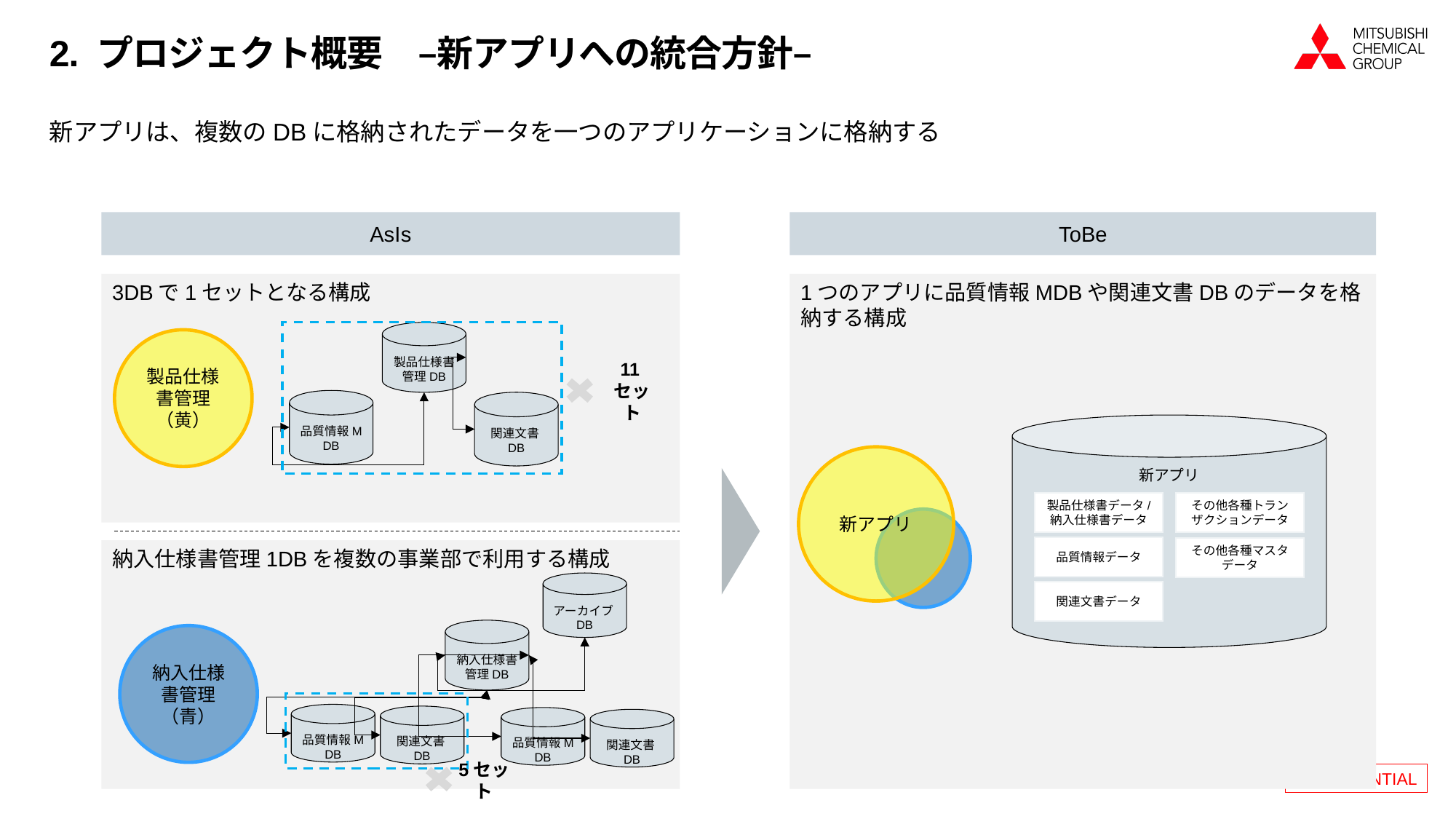

# 2. プロジェクト概要　–新アプリへの統合方針–
新アプリは、複数のDBに格納されたデータを一つのアプリケーションに格納する
AsIs
ToBe
3DBで1セットとなる構成
1つのアプリに品質情報MDBや関連文書DBのデータを格納する構成

製品仕様書管理DB
品質情報M DB
関連文書DB
製品仕様書管理
（黄）
11セット

新アプリ
製品仕様書データ/
納入仕様書データ
その他各種トランザクションデータ
品質情報データ
その他各種マスタデータ
関連文書データ
新アプリ

納入仕様書管理1DBを複数の事業部で利用する構成
アーカイブDB
納入仕様書管理DB
納入仕様書管理（青）

品質情報M DB
関連文書DB
品質情報M DB
関連文書DB
5セット